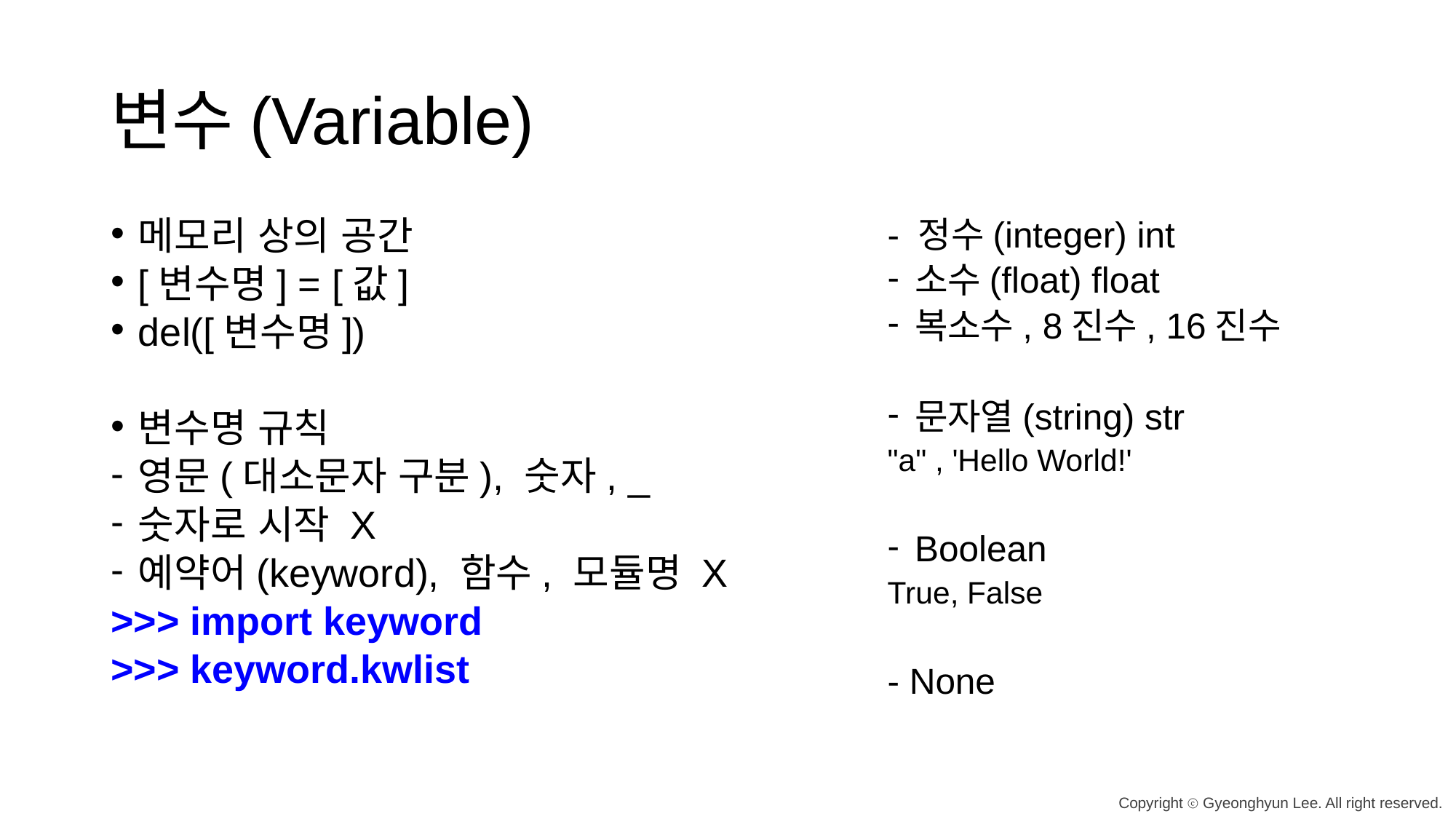

# 변수(Variable)
메모리 상의 공간
[변수명] = [값]
del([변수명])

변수명 규칙
영문(대소문자 구분), 숫자, _
숫자로 시작 X
예약어(keyword), 함수, 모듈명 X
>>> import keyword
>>> keyword.kwlist
- 정수(integer) int
소수(float) float
복소수, 8진수, 16진수

문자열(string) str
"a" , 'Hello World!'

Boolean
True, False

- None